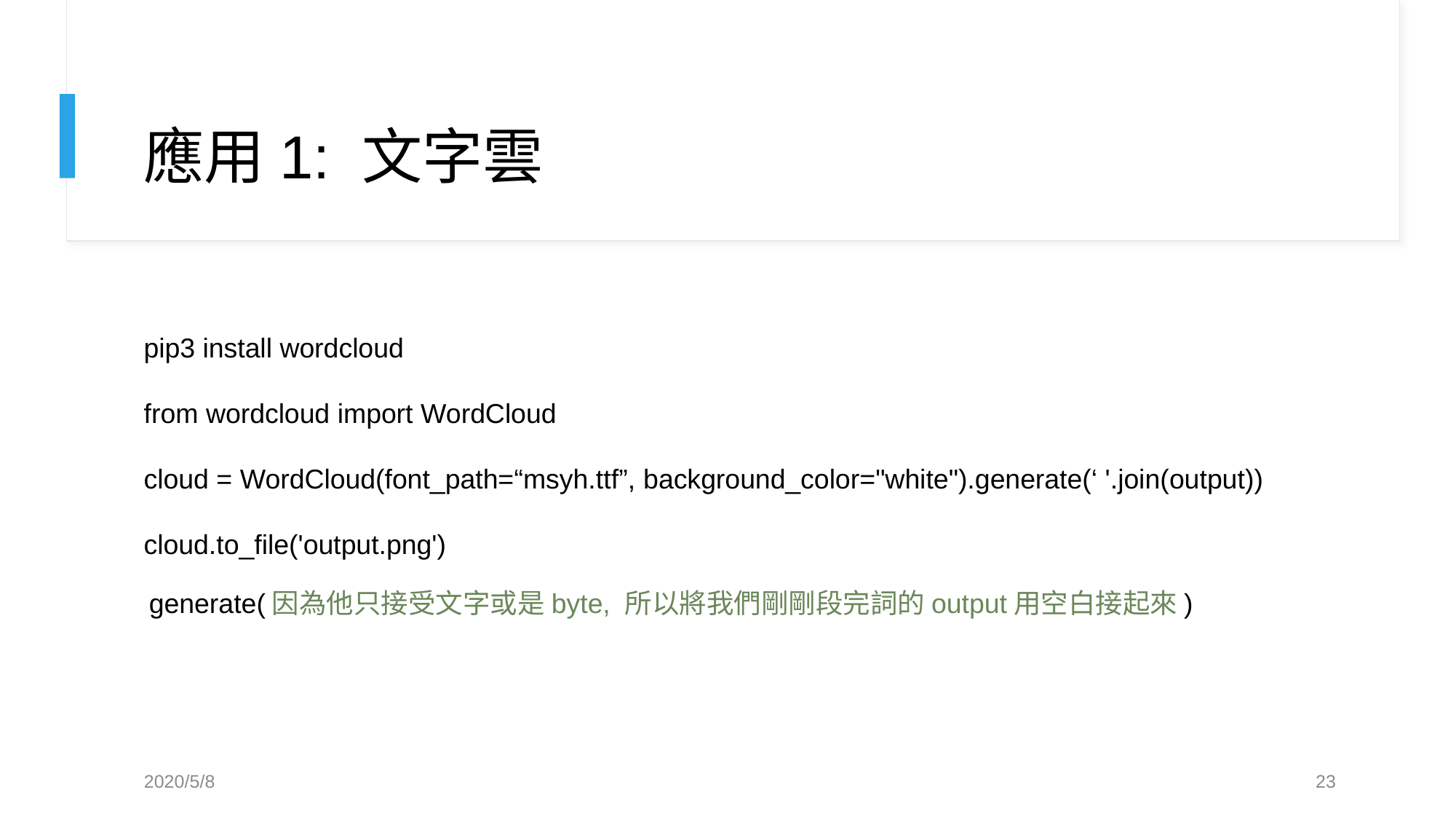

# 應用1: 文字雲
pip3 install wordcloud

from wordcloud import WordCloud
cloud = WordCloud(font_path=“msyh.ttf”, background_color="white").generate(‘ '.join(output))
cloud.to_file('output.png')
generate(因為他只接受文字或是byte, 所以將我們剛剛段完詞的output用空白接起來)
2020/5/8
23